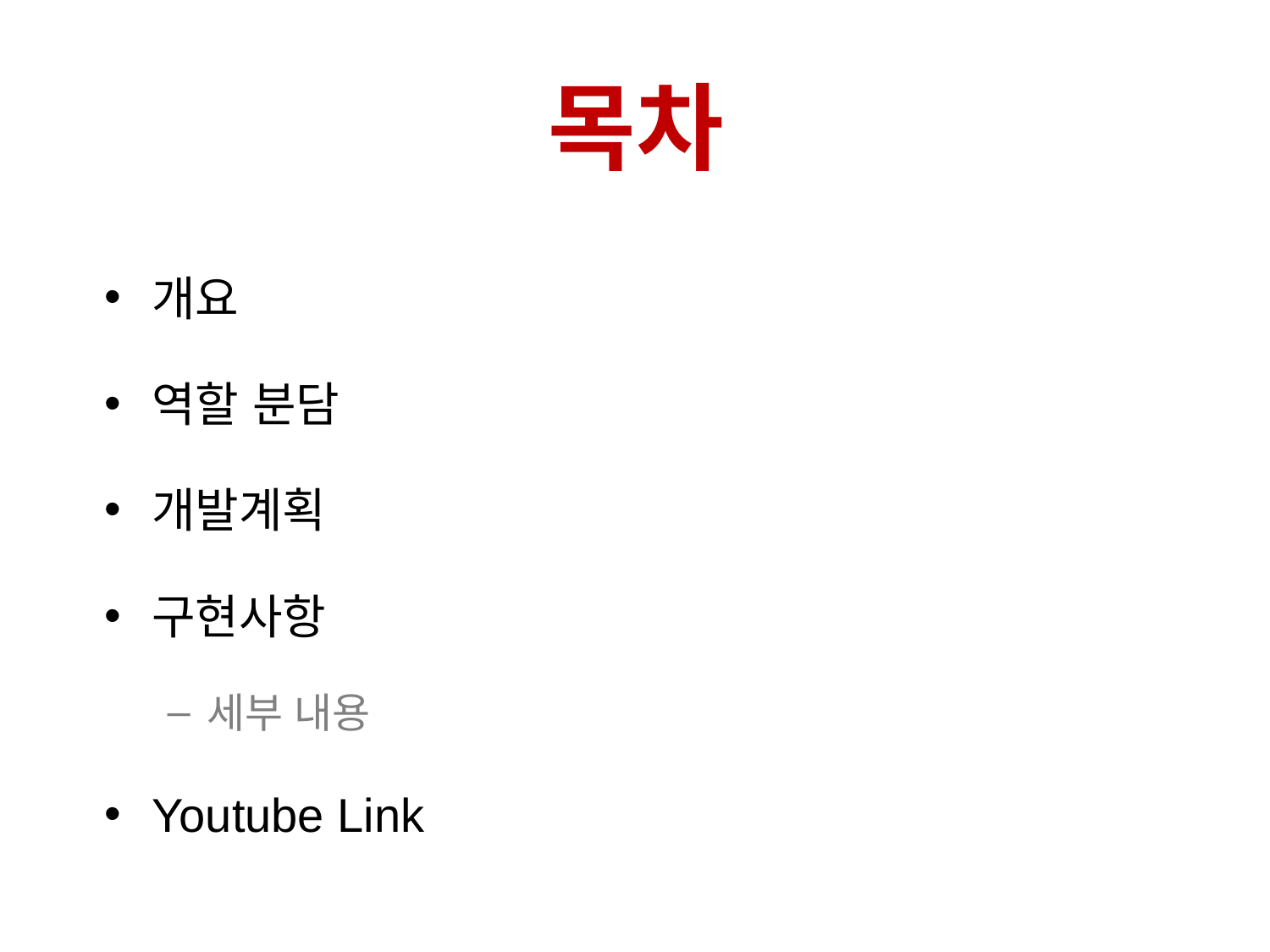

목차
개요
역할 분담
개발계획
구현사항
세부 내용
Youtube Link